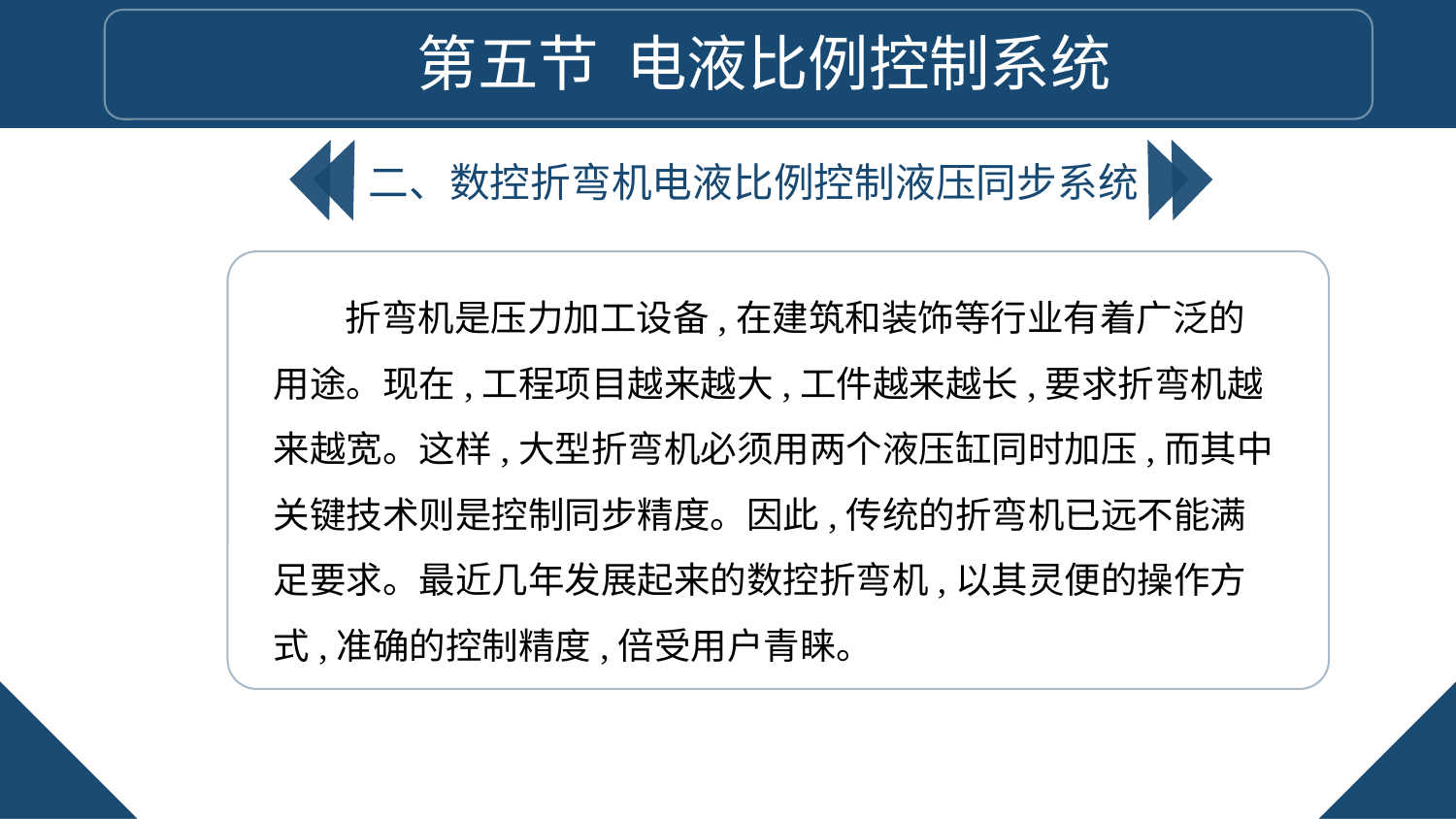

第五节  电液比例控制系统

二、数控折弯机电液比例控制液压同步系统

折弯机是压力加工设备,在建筑和装饰等行业有着广泛的用途。现在,工程项目越来越大,工件越来越长,要求折弯机越来越宽。这样,大型折弯机必须用两个液压缸同时加压,而其中关键技术则是控制同步精度。因此,传统的折弯机已远不能满足要求。最近几年发展起来的数控折弯机,以其灵便的操作方式,准确的控制精度,倍受用户青睐。